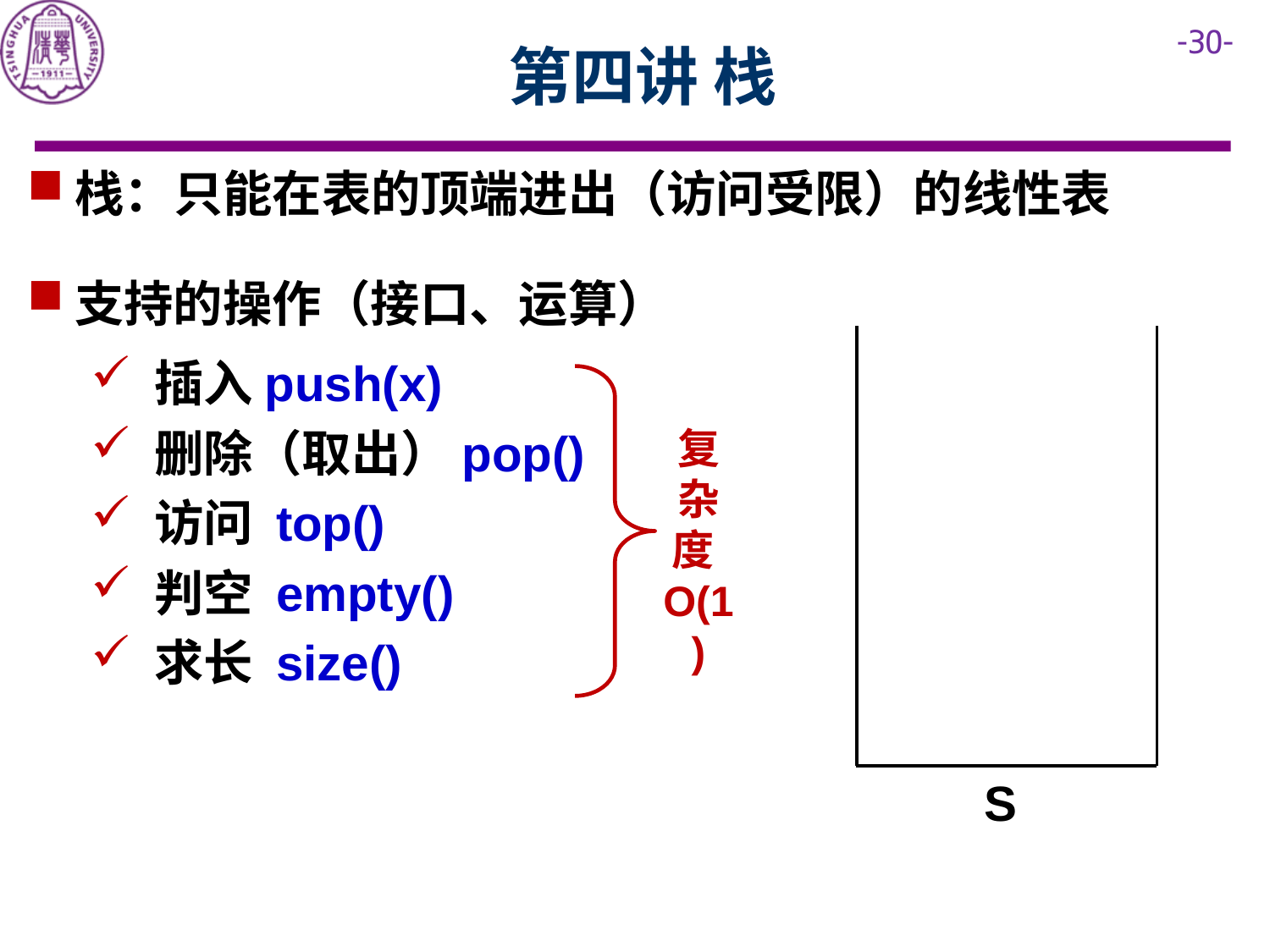

# 第四讲 栈
栈：只能在表的顶端进出（访问受限）的线性表
支持的操作（接口、运算）
插入push(x)
删除（取出）pop()
访问 top()
判空 empty()
求长 size()

S

复杂度O(1)